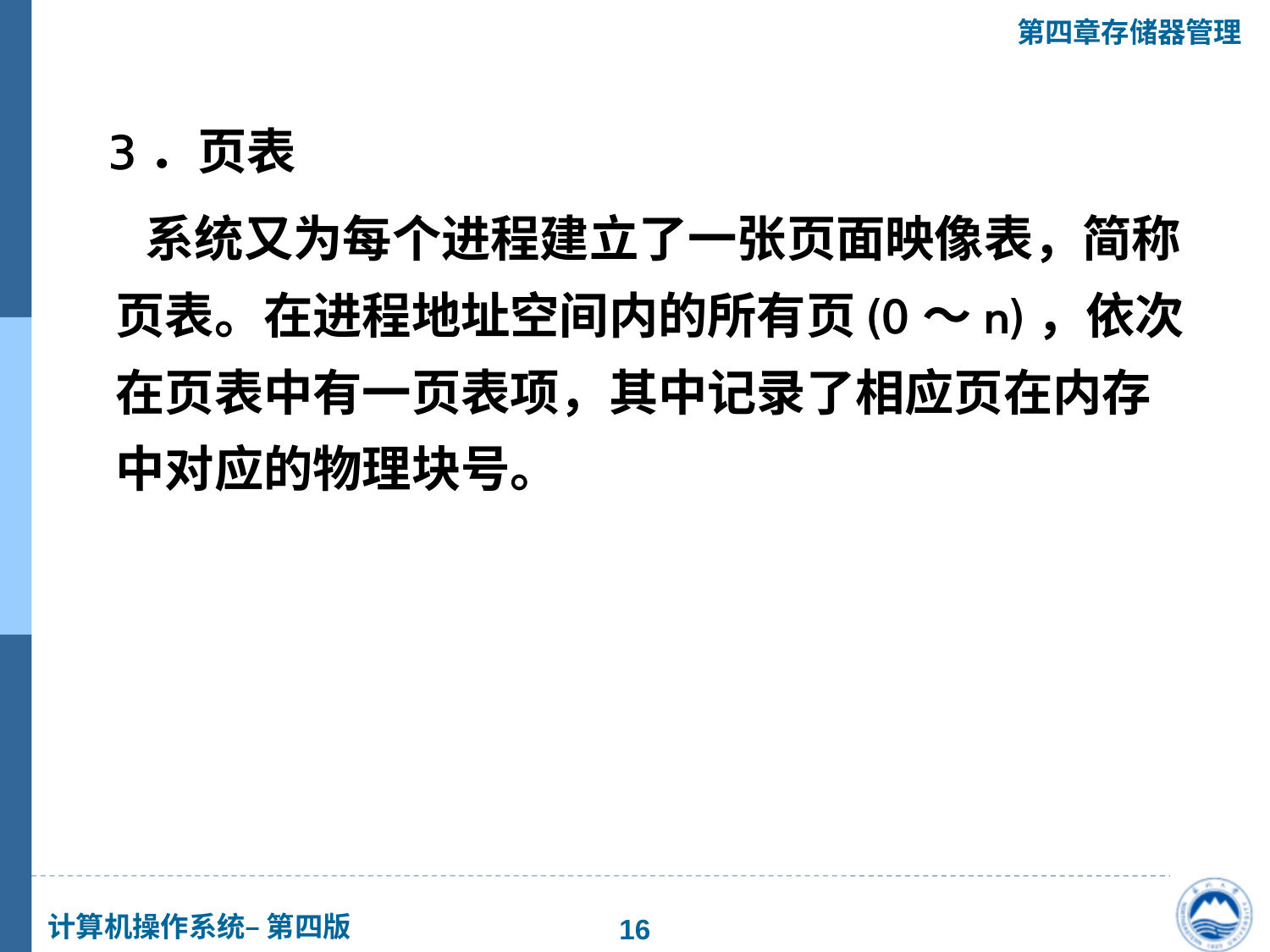

3．页表
     系统又为每个进程建立了一张页面映像表，简称页表。在进程地址空间内的所有页(0～n)，依次在页表中有一页表项，其中记录了相应页在内存中对应的物理块号。